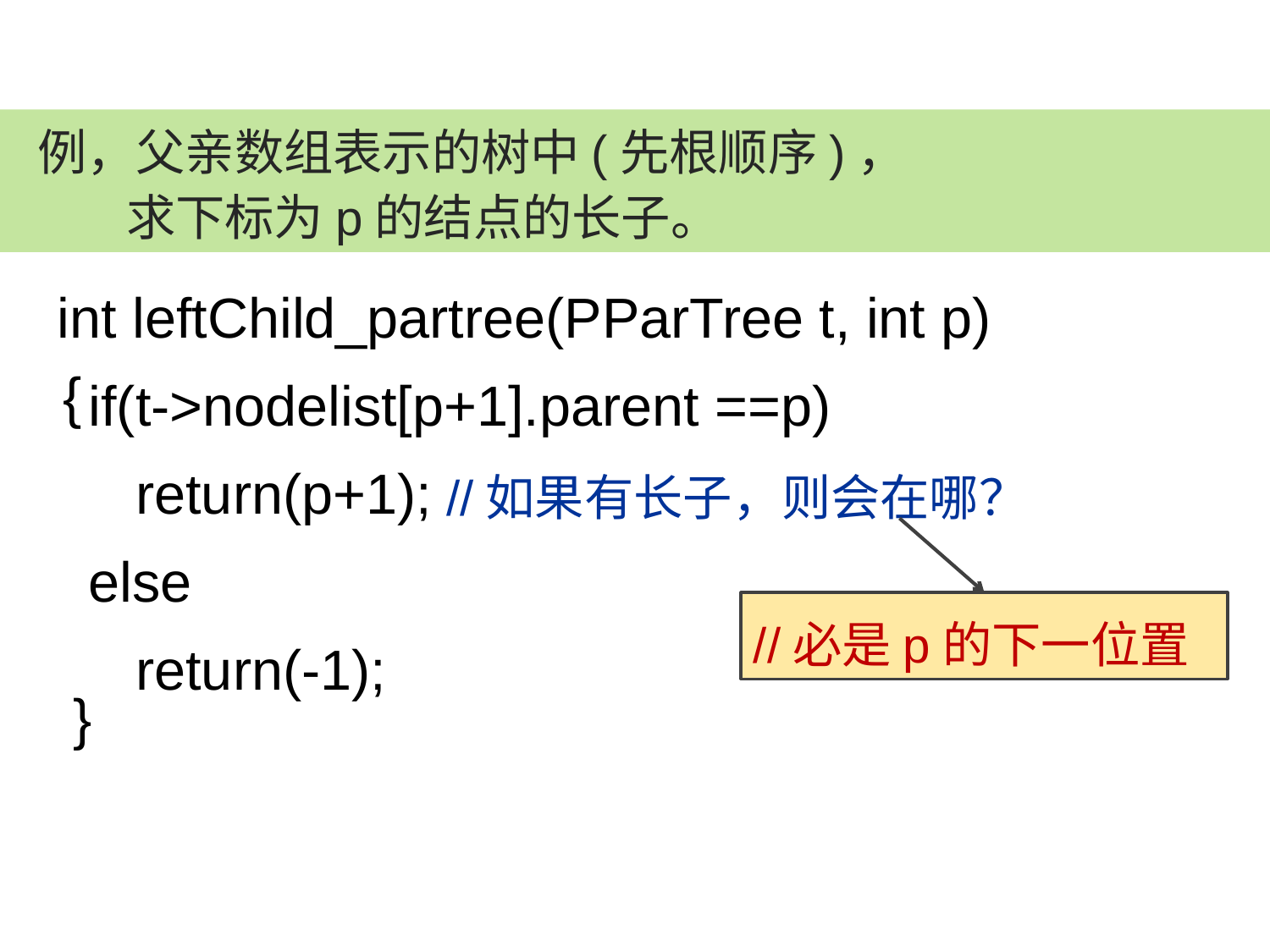

例，父亲数组表示的树中(先根顺序)，
       求下标为p的结点的长子。
int leftChild_partree(PParTree t, int p)
  if(t->nodelist[p+1].parent ==p)
     return(p+1);
  else
     return(-1);
 }
{
//如果有长子，则会在哪？
//必是p的下一位置